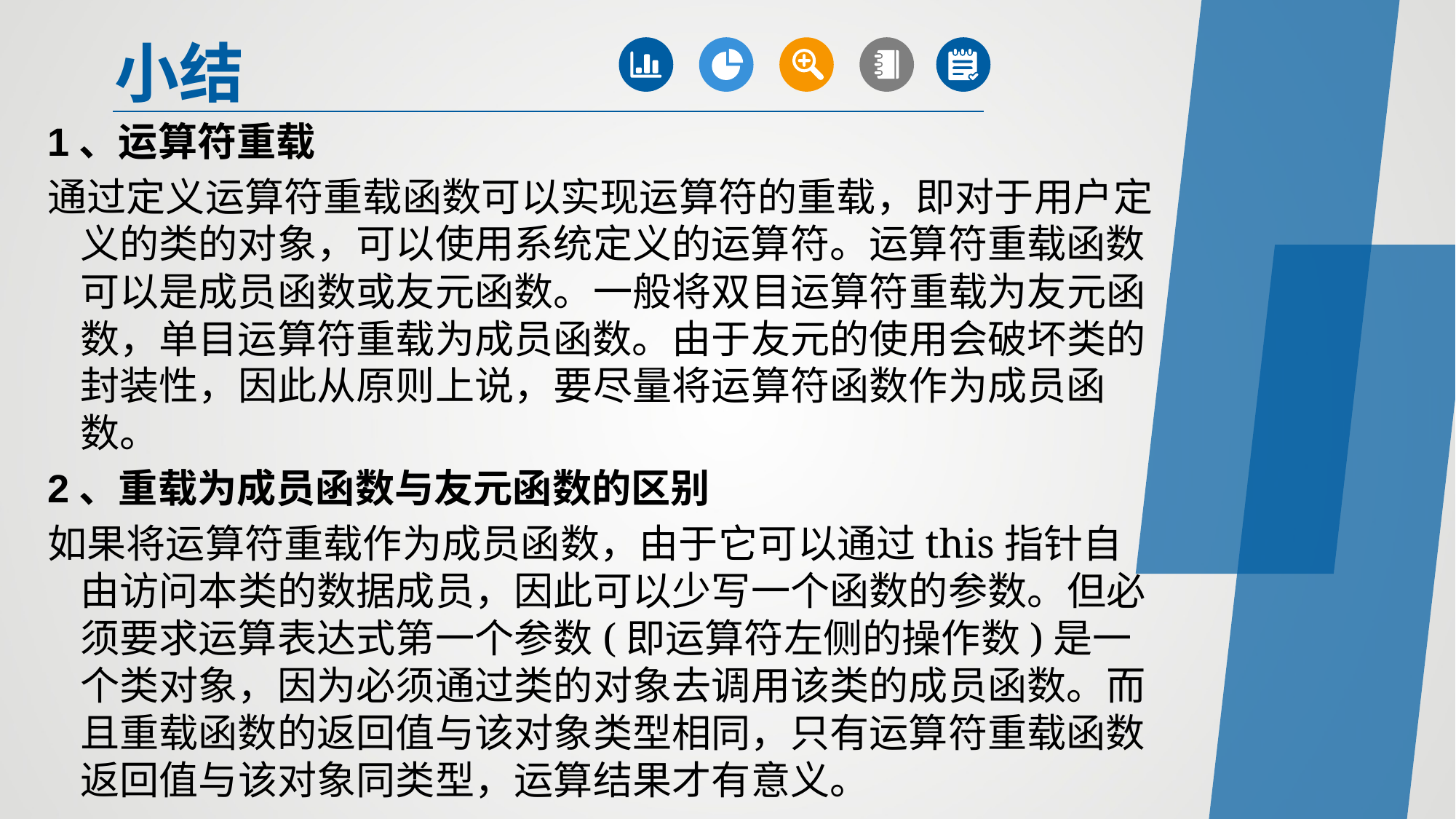

小结

1、运算符重载
通过定义运算符重载函数可以实现运算符的重载，即对于用户定义的类的对象，可以使用系统定义的运算符。运算符重载函数可以是成员函数或友元函数。一般将双目运算符重载为友元函数，单目运算符重载为成员函数。由于友元的使用会破坏类的封装性，因此从原则上说，要尽量将运算符函数作为成员函数。
2、重载为成员函数与友元函数的区别
如果将运算符重载作为成员函数，由于它可以通过this指针自由访问本类的数据成员，因此可以少写一个函数的参数。但必须要求运算表达式第一个参数(即运算符左侧的操作数)是一个类对象，因为必须通过类的对象去调用该类的成员函数。而且重载函数的返回值与该对象类型相同，只有运算符重载函数返回值与该对象同类型，运算结果才有意义。